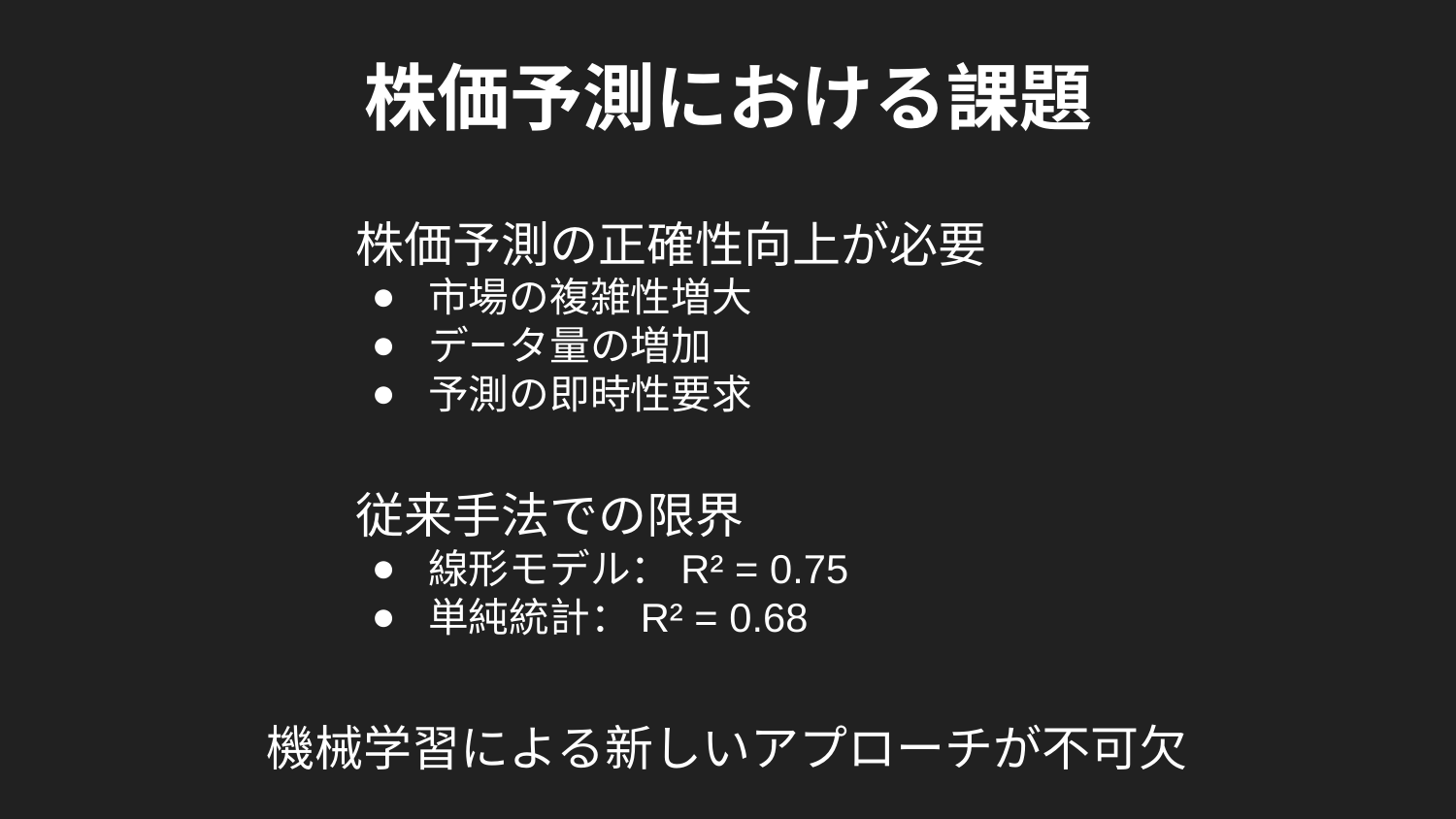

株価予測における課題
株価予測の正確性向上が必要
市場の複雑性増大
データ量の増加
予測の即時性要求

従来手法での限界
線形モデル：R² = 0.75
単純統計：R² = 0.68
機械学習による新しいアプローチが不可欠